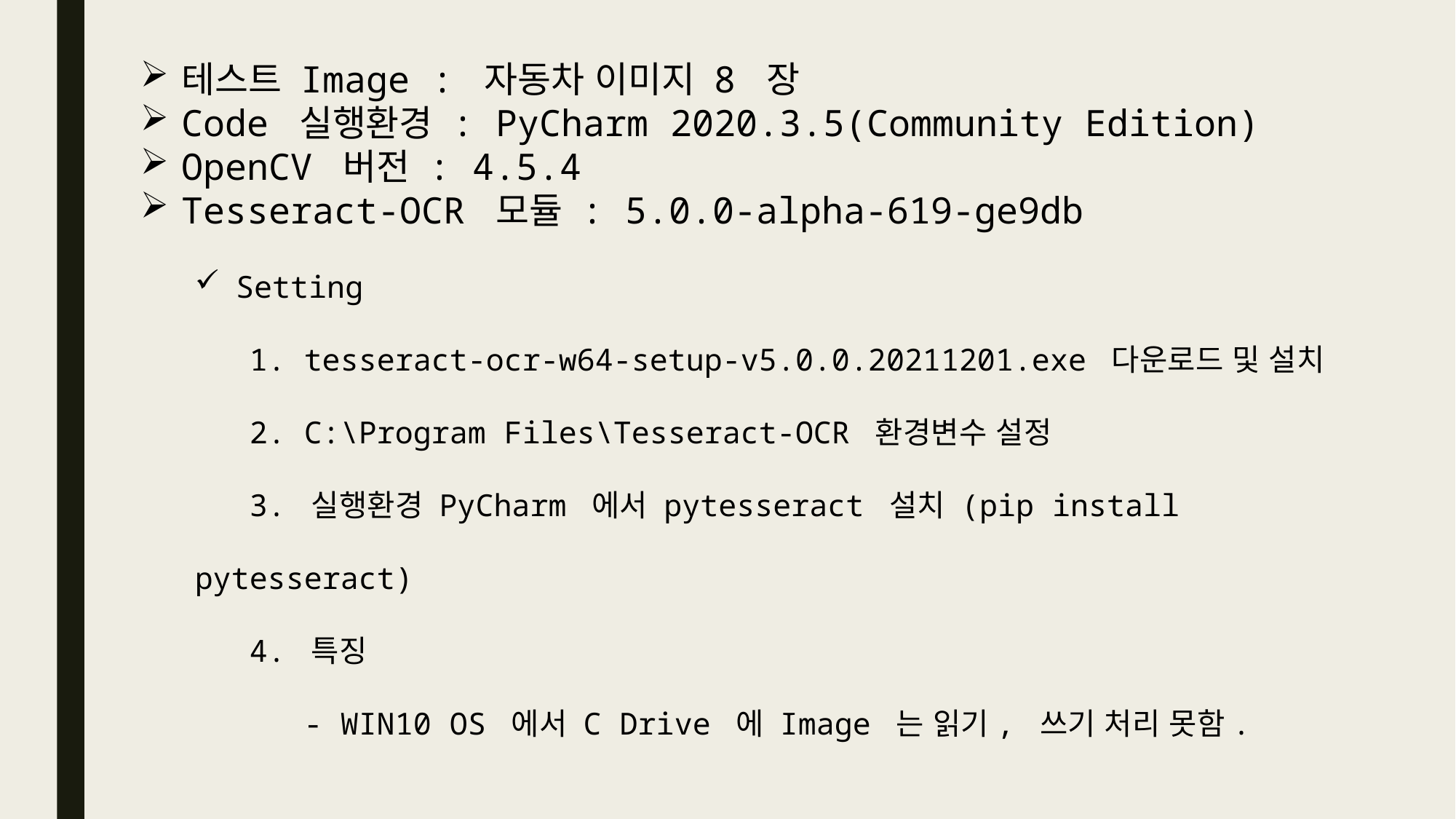

테스트 Image : 자동차 이미지 8 장
Code 실행환경 : PyCharm 2020.3.5(Community Edition)
OpenCV 버전 : 4.5.4
Tesseract-OCR 모듈 : 5.0.0-alpha-619-ge9db
Setting
   1. tesseract-ocr-w64-setup-v5.0.0.20211201.exe 다운로드 및 설치
   2. C:\Program Files\Tesseract-OCR 환경변수 설정
   3. 실행환경 PyCharm 에서 pytesseract 설치 (pip install pytesseract)
   4. 특징
      - WIN10 OS 에서 C Drive 에 Image 는 읽기, 쓰기 처리 못함.